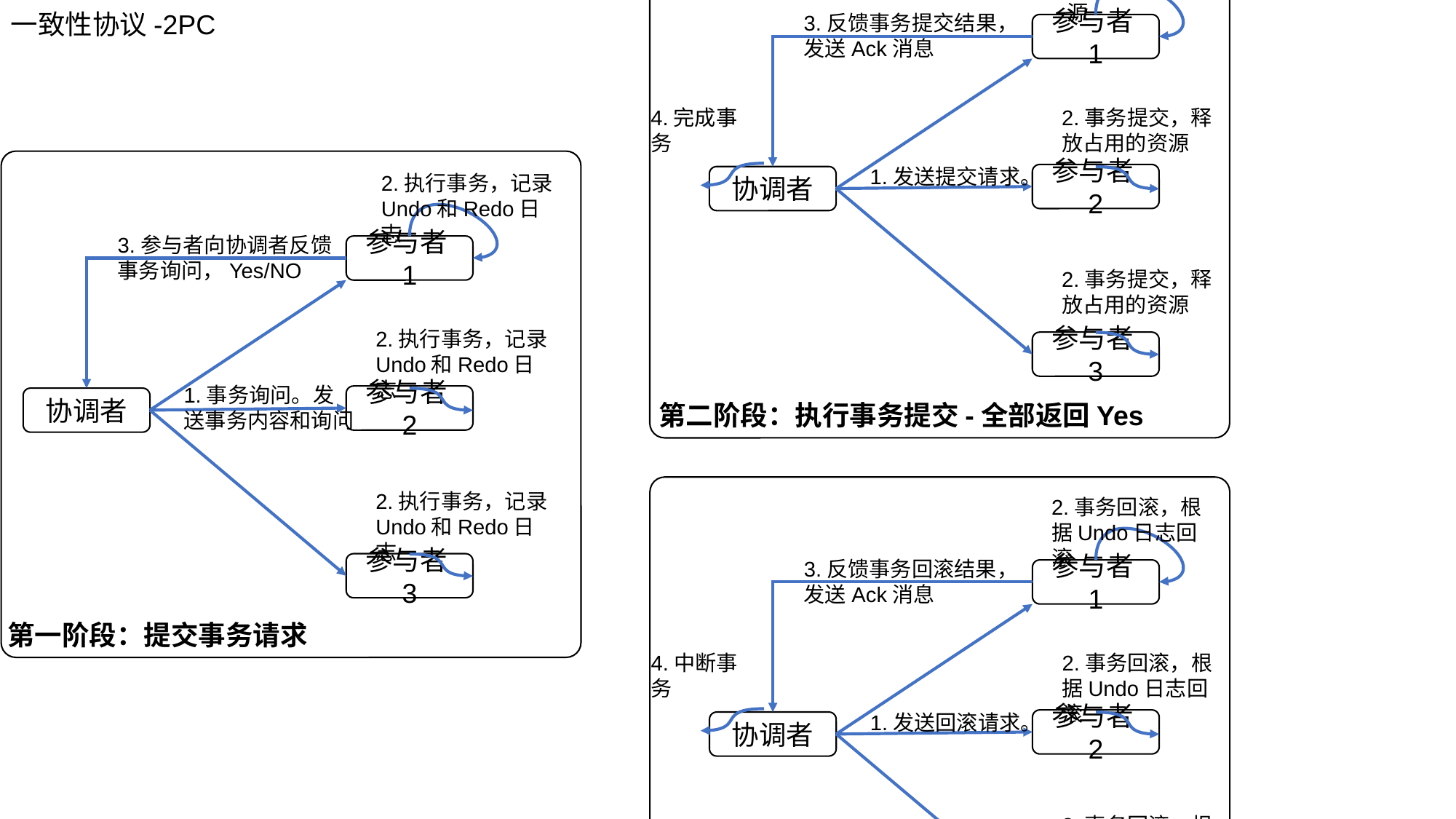

2.事务提交，释放占用的资源
一致性协议-2PC
3.反馈事务提交结果，发送Ack消息
参与者1
4.完成事务
2.事务提交，释放占用的资源

1.发送提交请求。
参与者2
2.执行事务，记录Undo和Redo日志
协调者
3.参与者向协调者反馈事务询问，Yes/NO
参与者1
2.事务提交，释放占用的资源
2.执行事务，记录Undo和Redo日志
参与者3
1.事务询问。发送事务内容和询问
参与者2
协调者
第二阶段：执行事务提交-全部返回Yes

2.执行事务，记录Undo和Redo日志
2.事务回滚，根据Undo日志回滚
3.反馈事务回滚结果，发送Ack消息
参与者3
参与者1
第一阶段：提交事务请求
4.中断事务
2.事务回滚，根据Undo日志回滚
1.发送回滚请求。
参与者2
协调者
2.事务回滚，根据Undo日志回滚
参与者3
第二阶段：执行事务提交-存在返回No